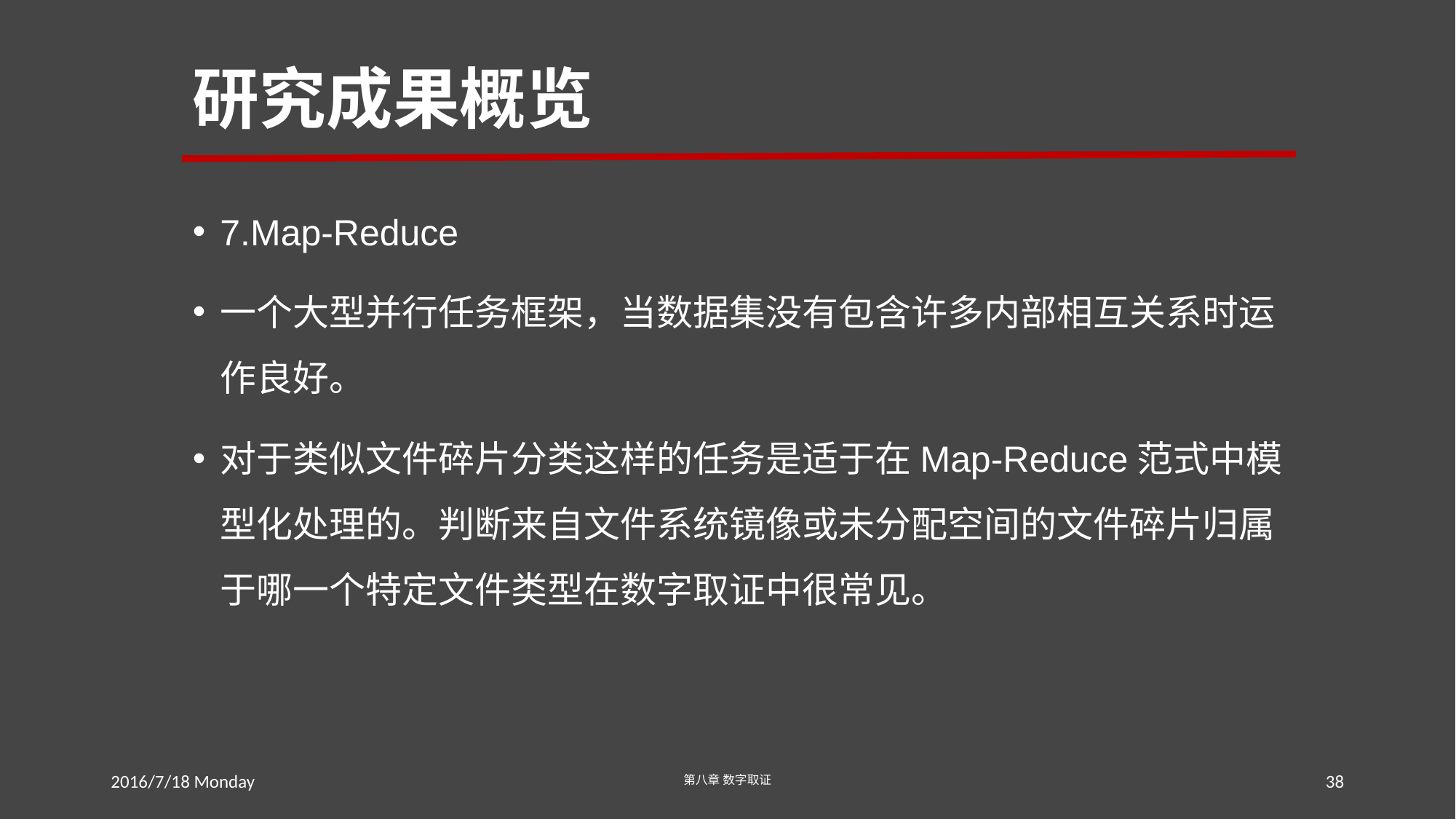

# 研究成果概览
7.Map-Reduce
一个大型并行任务框架，当数据集没有包含许多内部相互关系时运作良好。
对于类似文件碎片分类这样的任务是适于在Map-Reduce范式中模型化处理的。判断来自文件系统镜像或未分配空间的文件碎片归属于哪一个特定文件类型在数字取证中很常见。
2016/7/18 Monday
第八章 数字取证
38